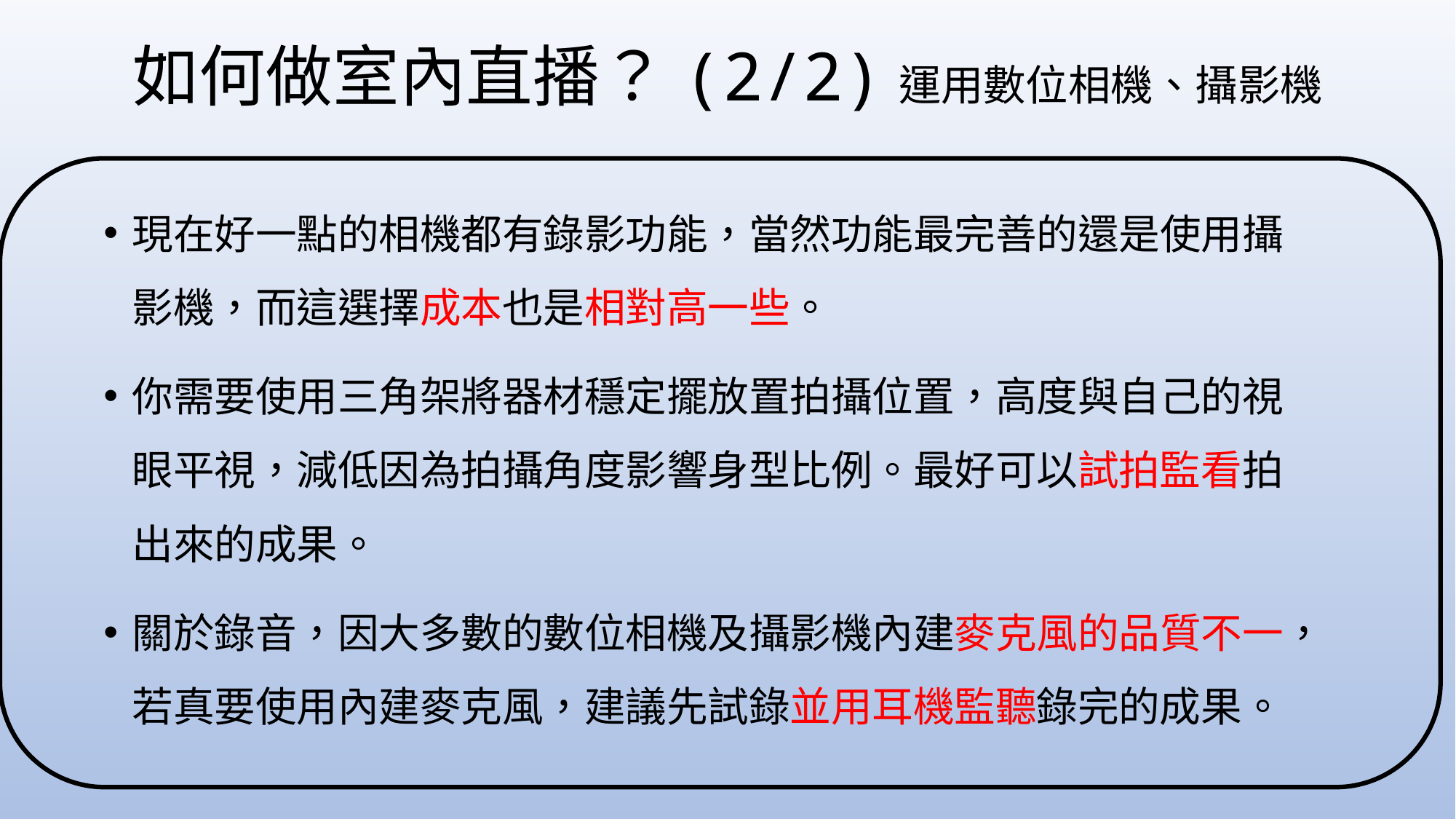

# 如何做室內直播？(2/2)運用數位相機、攝影機

現在好一點的相機都有錄影功能，當然功能最完善的還是使用攝影機，而這選擇成本也是相對高一些。
你需要使用三角架將器材穩定擺放置拍攝位置，高度與自己的視眼平視，減低因為拍攝角度影響身型比例。最好可以試拍監看拍出來的成果。
關於錄音，因大多數的數位相機及攝影機內建麥克風的品質不一，若真要使用內建麥克風，建議先試錄並用耳機監聽錄完的成果。